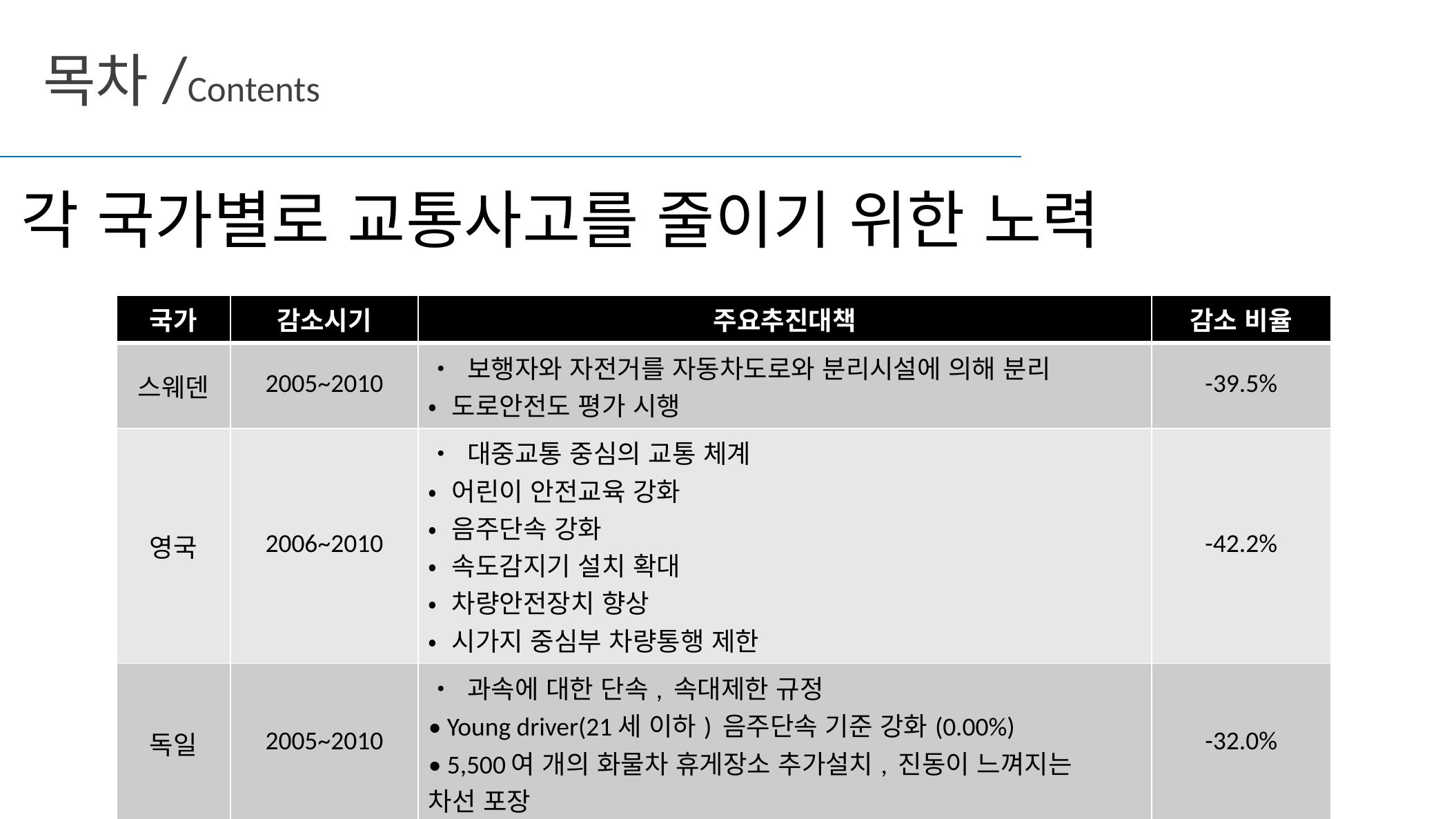

목차/Contents
# 각 국가별로 교통사고를 줄이기 위한 노력
| 국가 | 감소시기 | 주요추진대책 | 감소 비율 |
| --- | --- | --- | --- |
| 스웨덴 | 2005~2010 | • 보행자와 자전거를 자동차도로와 분리시설에 의해 분리 • 도로안전도 평가 시행 | -39.5% |
| 영국 | 2006~2010 | • 대중교통 중심의 교통 체계 • 어린이 안전교육 강화 • 음주단속 강화 • 속도감지기 설치 확대 • 차량안전장치 향상 • 시가지 중심부 차량통행 제한 | -42.2% |
| 독일 | 2005~2010 | • 과속에 대한 단속, 속대제한 규정 • Young driver(21세 이하) 음주단속 기준 강화(0.00%) • 5,500여 개의 화물차 휴게장소 추가설치, 진동이 느껴지는 차선 포장 | -32.0% |